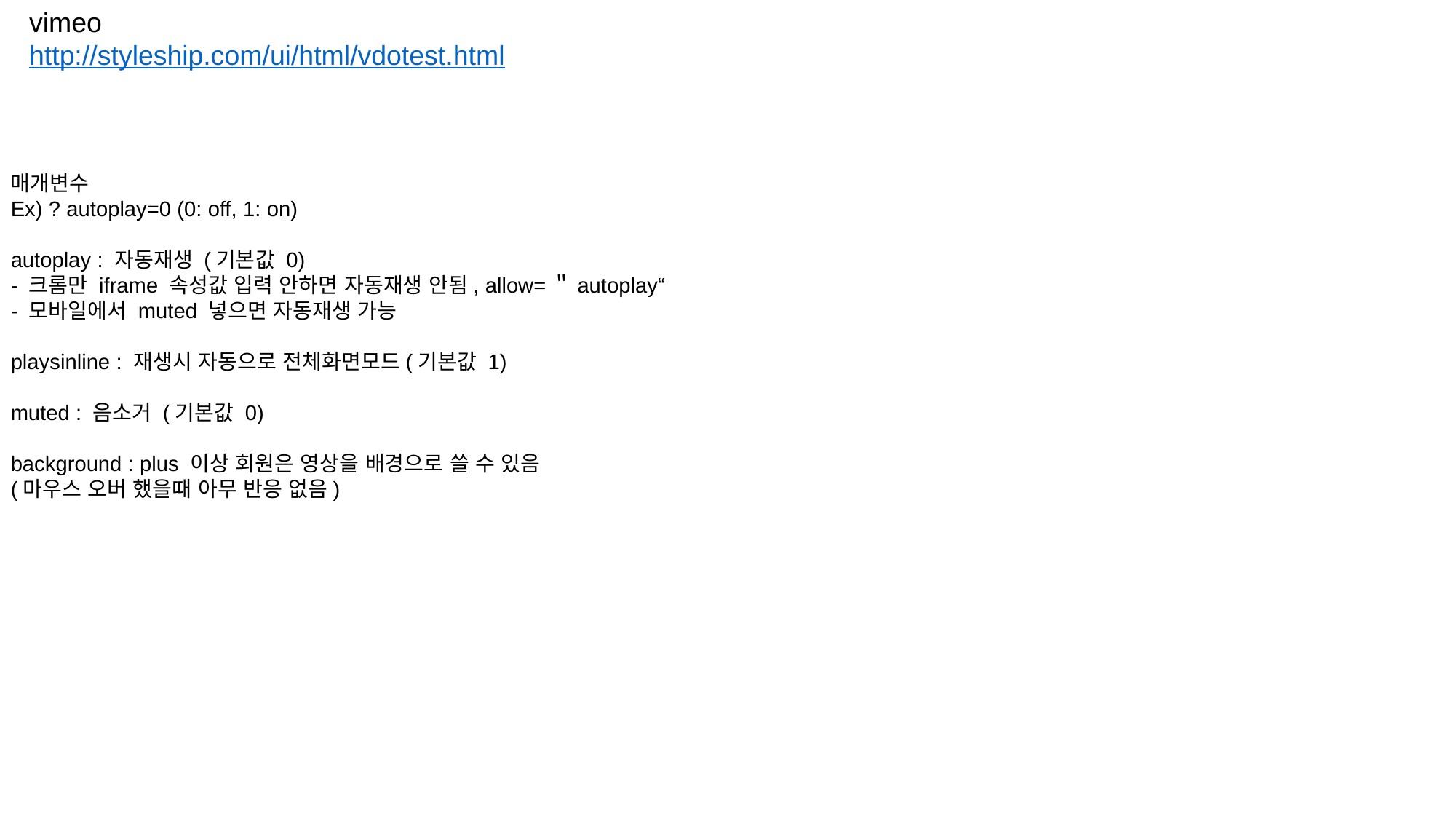

vimeo
http://styleship.com/ui/html/vdotest.html
매개변수
Ex) ? autoplay=0 (0: off, 1: on)
autoplay : 자동재생 (기본값 0)
- 크롬만 iframe 속성값 입력 안하면 자동재생 안됨, allow=＂autoplay“
- 모바일에서 muted 넣으면 자동재생 가능

playsinline : 재생시 자동으로 전체화면모드(기본값 1)

muted : 음소거 (기본값 0)

background : plus 이상 회원은 영상을 배경으로 쓸 수 있음
(마우스 오버 했을때 아무 반응 없음)